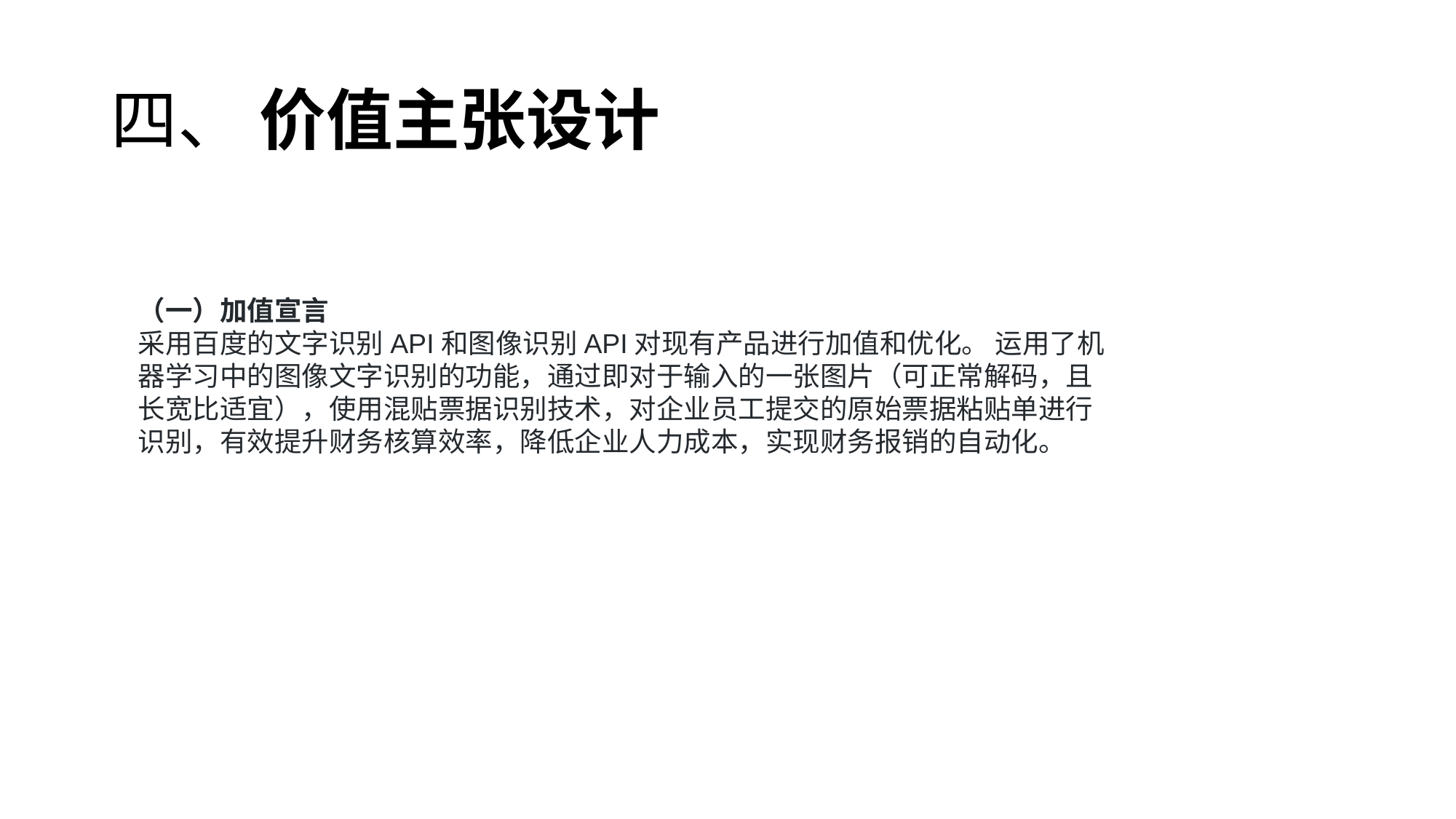

# 四、 价值主张设计
（一）加值宣言
采用百度的文字识别API和图像识别API对现有产品进行加值和优化。 运用了机器学习中的图像文字识别的功能，通过即对于输入的一张图片（可正常解码，且长宽比适宜），使用混贴票据识别技术，对企业员工提交的原始票据粘贴单进行识别，有效提升财务核算效率，降低企业人力成本，实现财务报销的自动化。